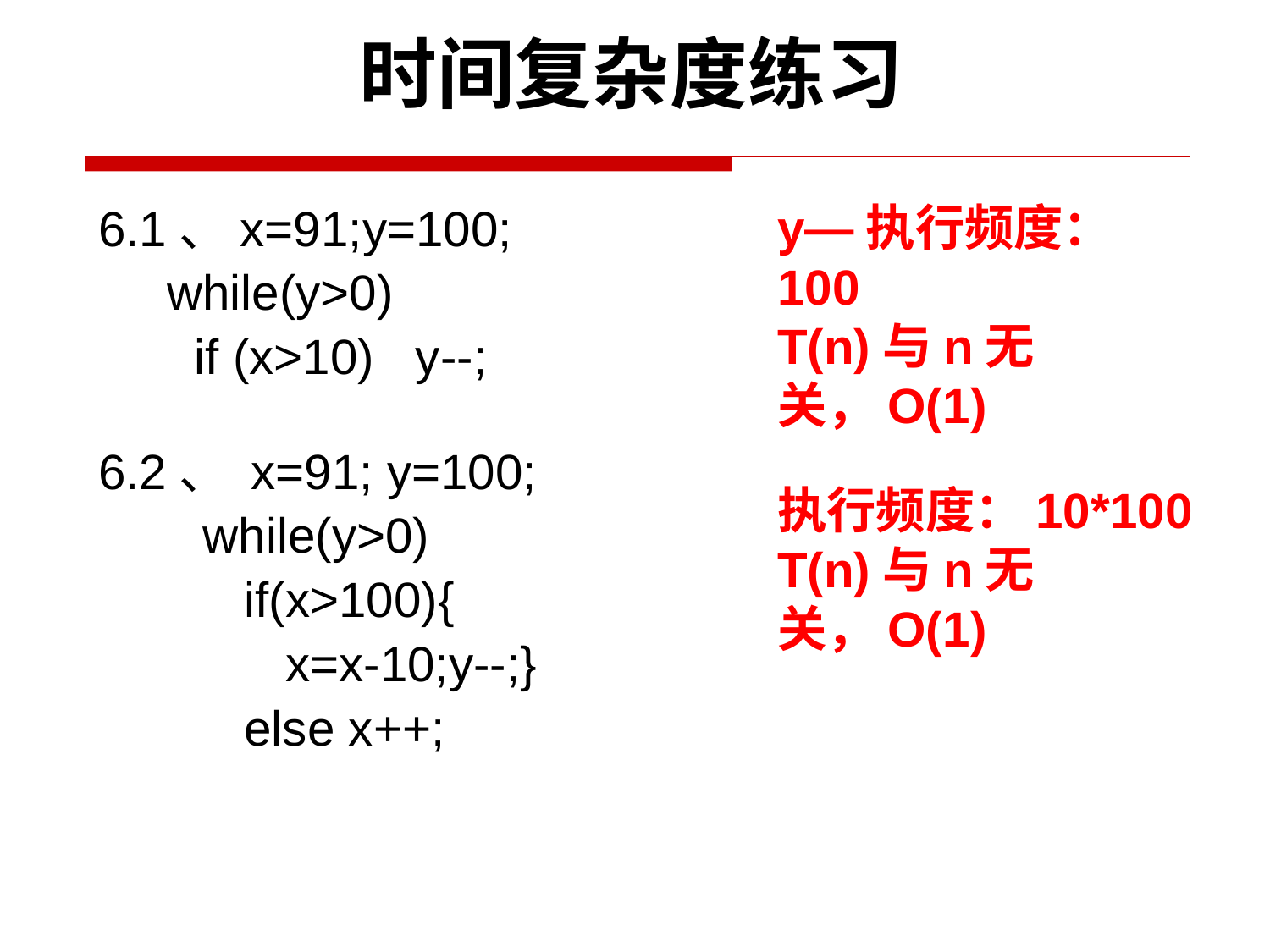

时间复杂度练习
6.1、x=91;y=100;
     while(y>0)
       if (x>10)   y--;
y—执行频度：100
T(n)与n无关，O(1)

6.2、 x=91; y=100;
   while(y>0)
      if(x>100){
         x=x-10;y--;}
      else x++;

执行频度：10*100
T(n)与n无关，O(1)